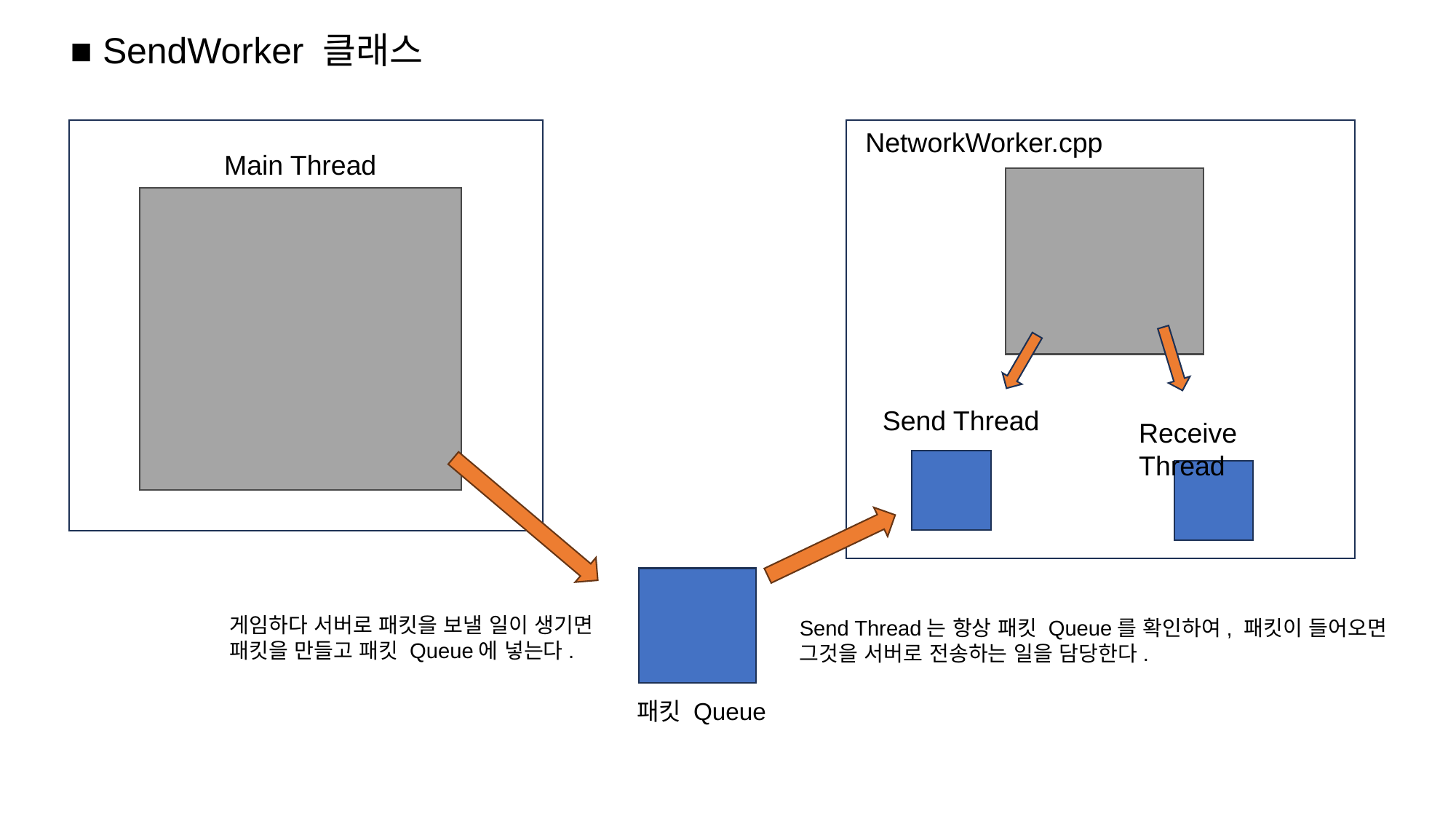

■ SendWorker 클래스

NetworkWorker.cpp
Main Thread

Send Thread
Receive Thread

게임하다 서버로 패킷을 보낼 일이 생기면
패킷을 만들고 패킷 Queue에 넣는다.
Send Thread는 항상 패킷 Queue를 확인하여, 패킷이 들어오면
그것을 서버로 전송하는 일을 담당한다.
패킷 Queue